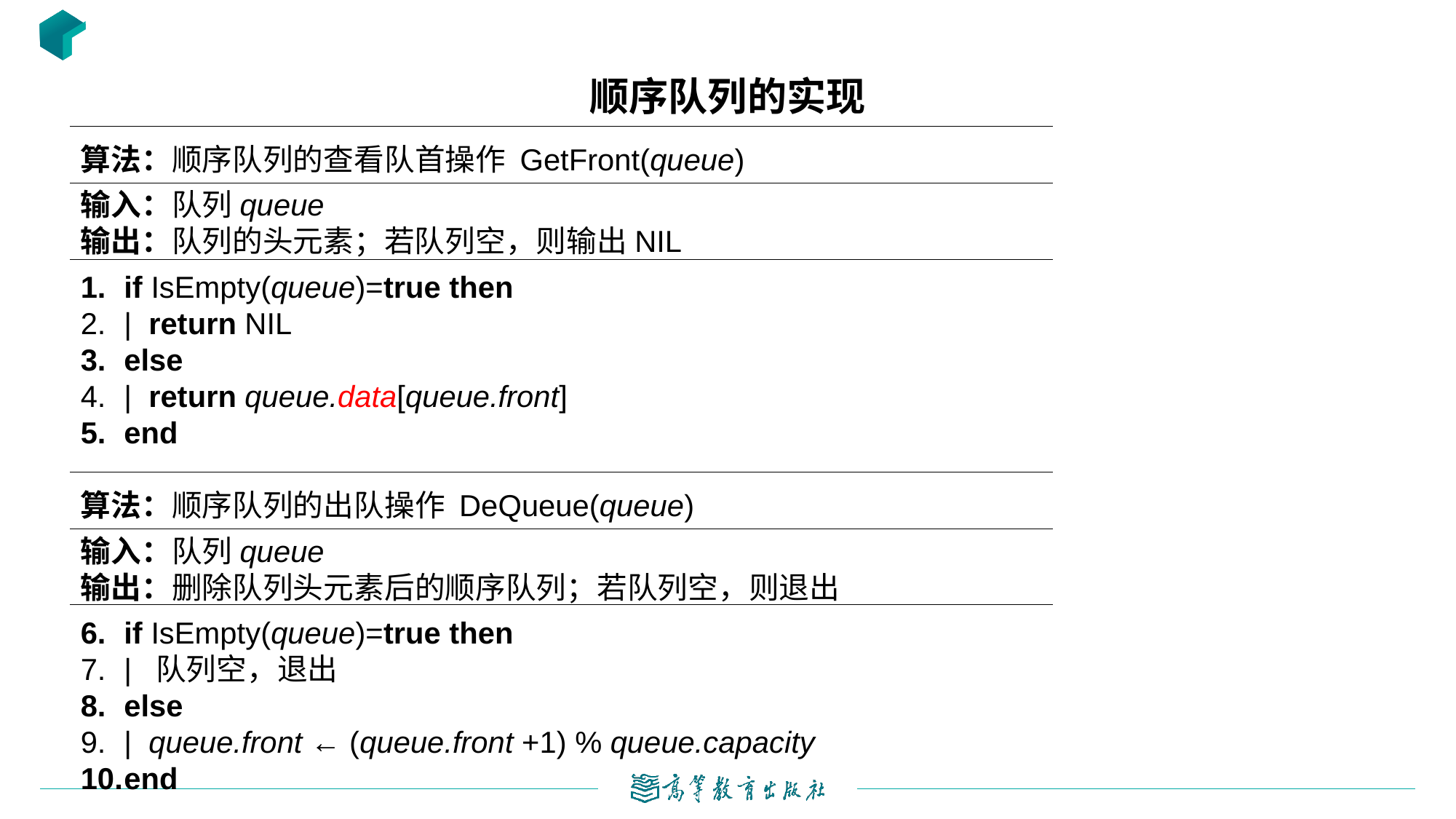

# 顺序队列的实现
算法：顺序队列的查看队首操作 GetFront(queue)
输入：队列queue
输出：队列的头元素；若队列空，则输出NIL
if IsEmpty(queue)=true then
|  return NIL
else
|  return queue.data[queue.front]
end

算法：顺序队列的出队操作 DeQueue(queue)
输入：队列queue
输出：删除队列头元素后的顺序队列；若队列空，则退出
if IsEmpty(queue)=true then
|  队列空，退出
else
|  queue.front ← (queue.front +1) % queue.capacity
end